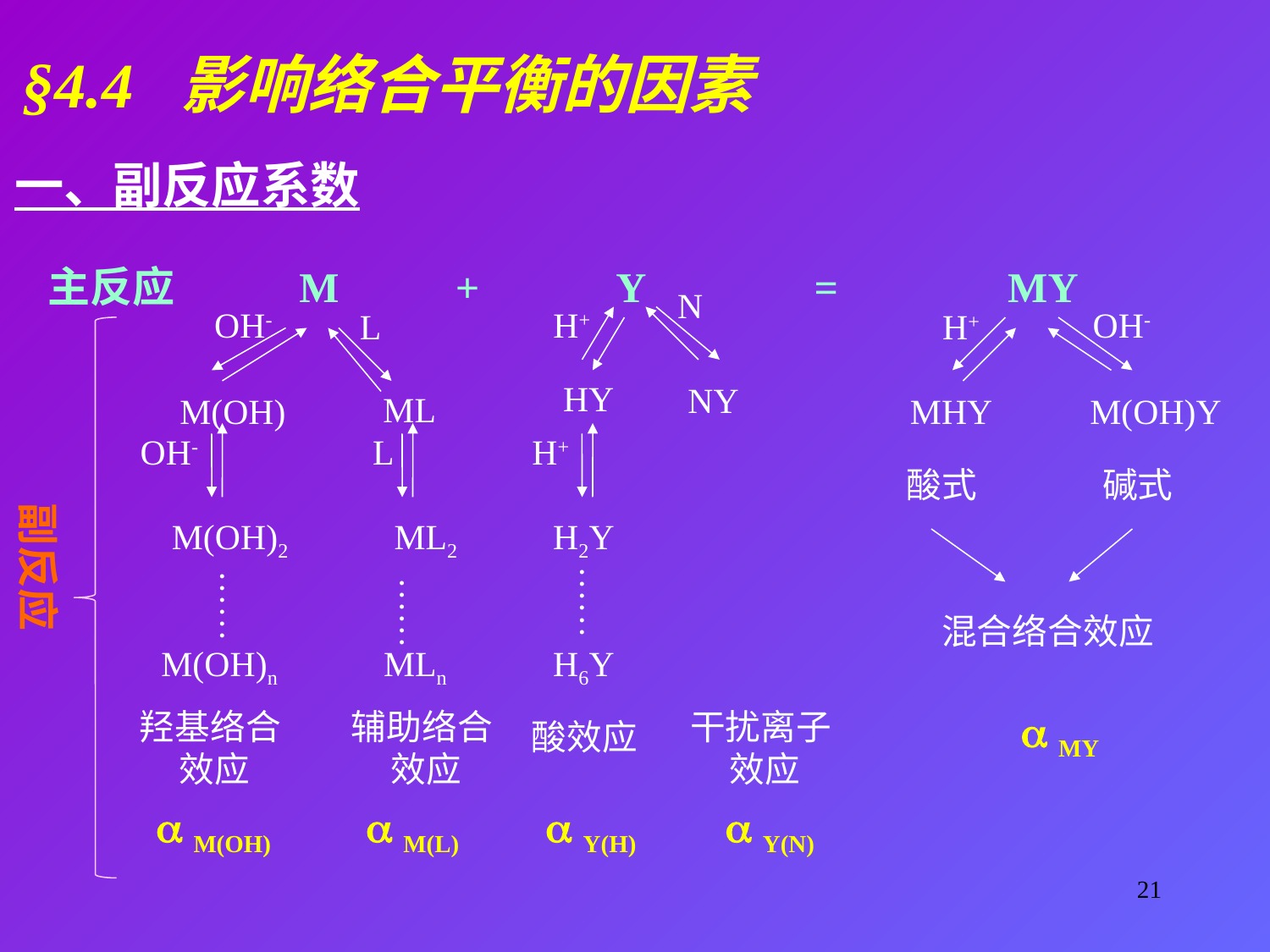

§4.4  影响络合平衡的因素
一、副反应系数
主反应            M           +             Y                =                MY
N
OH-
H+
OH-
L
H+

HY
NY
ML
M(OH)
MHY
M(OH)Y
OH-

L

H+

酸式                碱式
副反应
M(OH)2
ML2
H2Y

······
······
······
混合络合效应
M(OH)n
MLn
H6Y
羟基络合
    效应
辅助络合
    效应
干扰离子
    效应
α MY
酸效应
α M(OH)
α M(L)
α Y(H)
α Y(N)
21